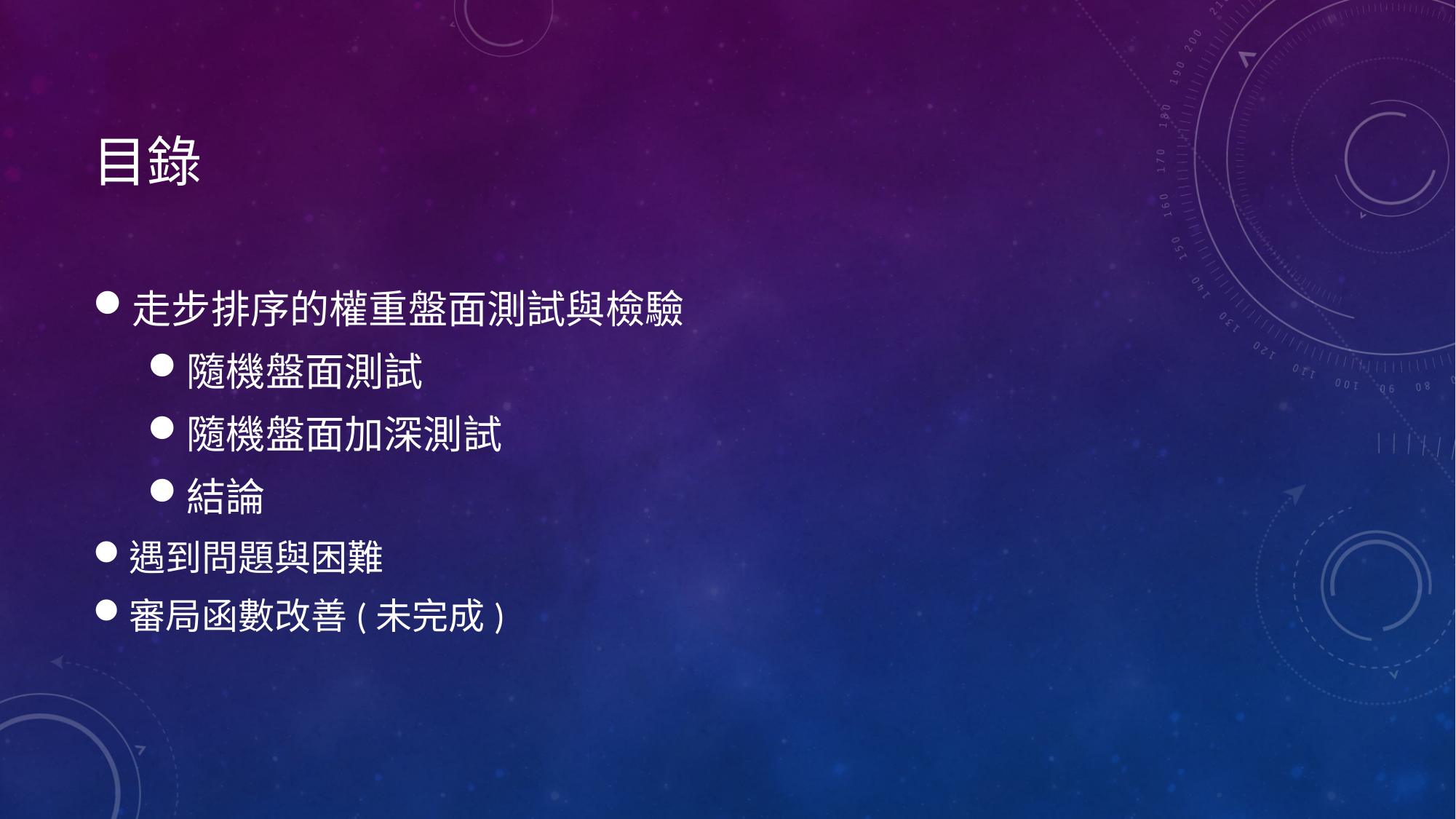

# 目錄
走步排序的權重盤面測試與檢驗
隨機盤面測試
隨機盤面加深測試
結論
遇到問題與困難
審局函數改善(未完成)